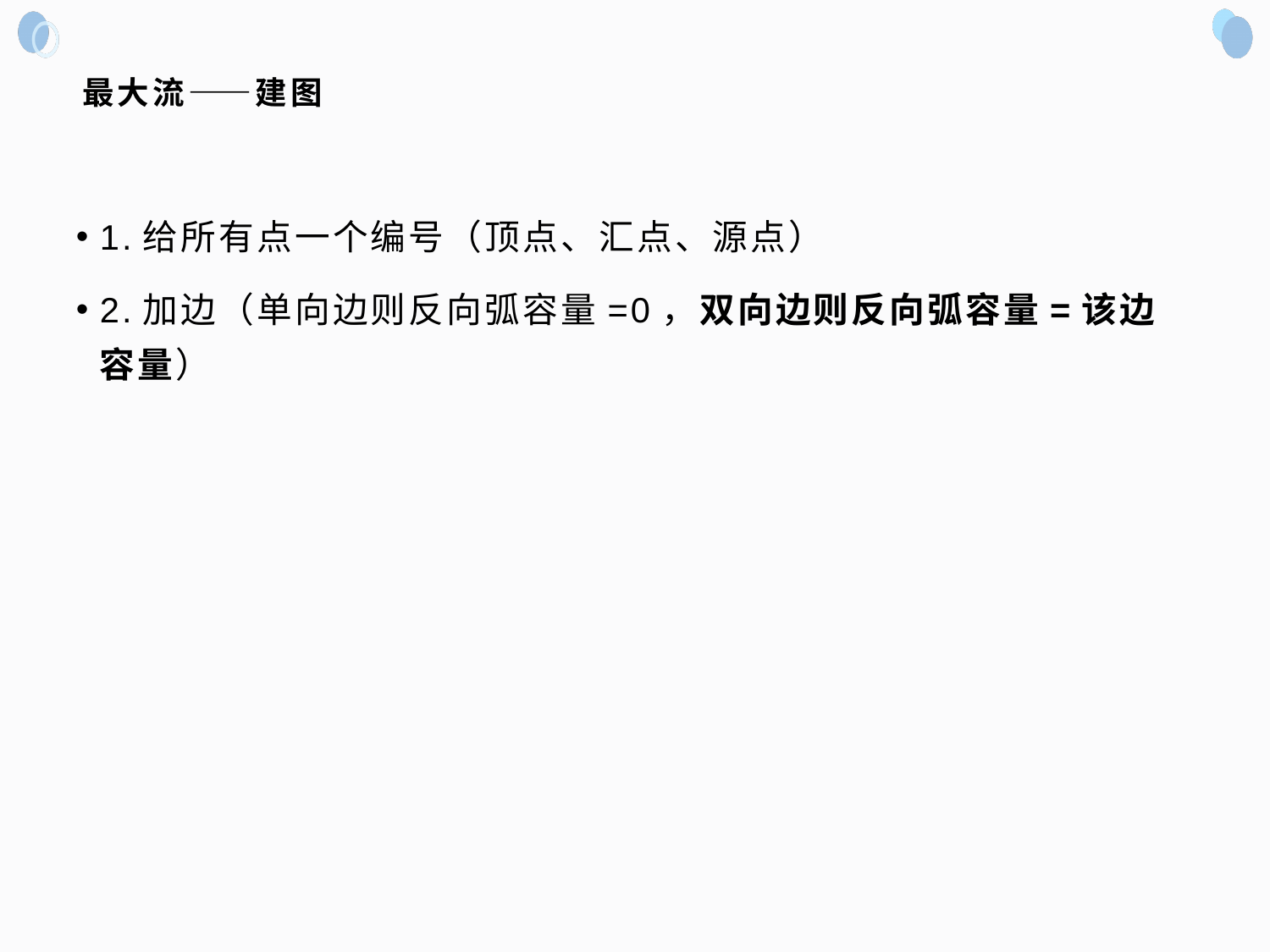

# 最大流——建图
1.给所有点一个编号（顶点、汇点、源点）
2.加边（单向边则反向弧容量=0，双向边则反向弧容量=该边容量）